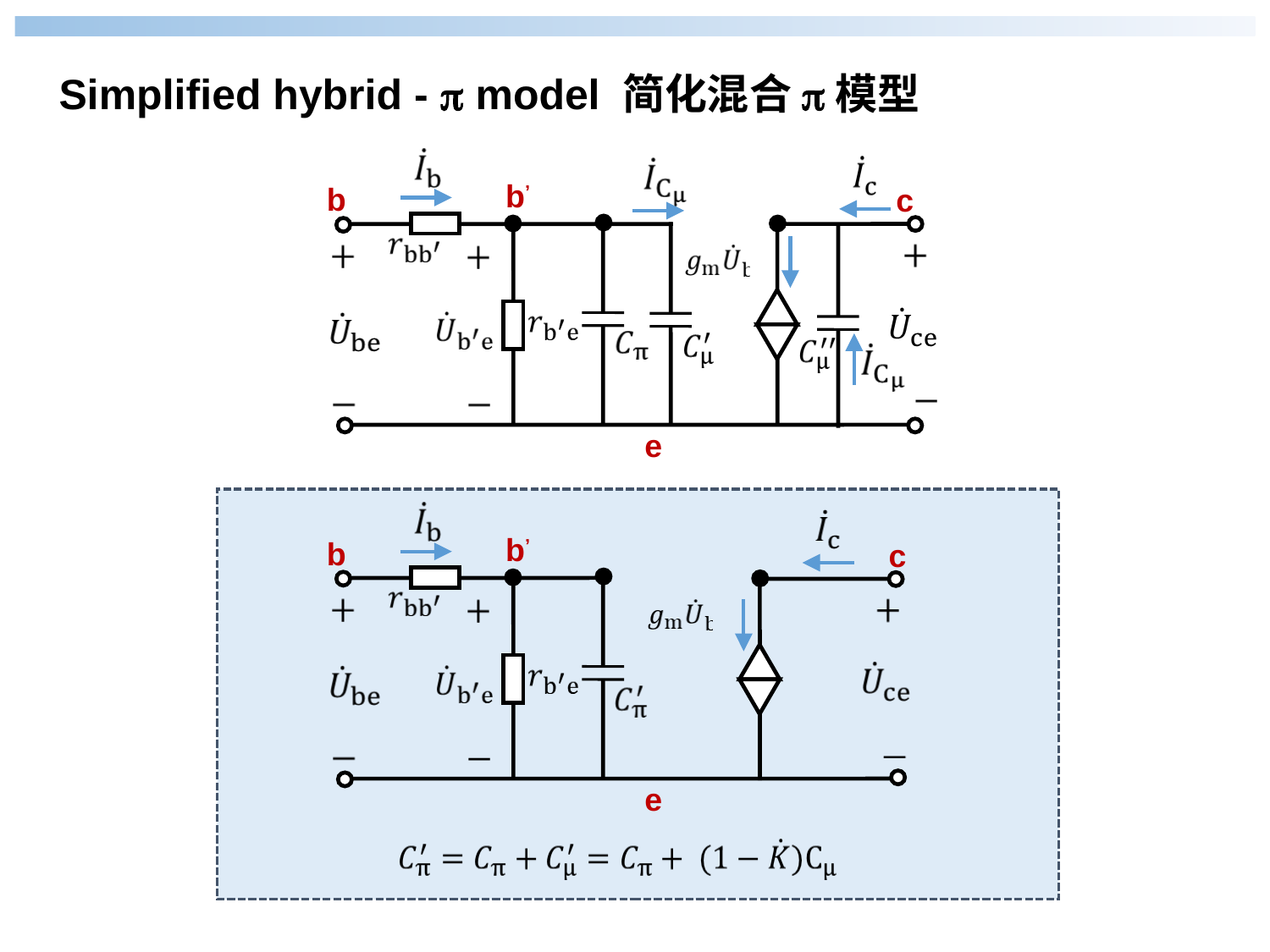

Simplified hybrid - π model 简化混合π模型

b’
b
c

e

b’
b
c

e